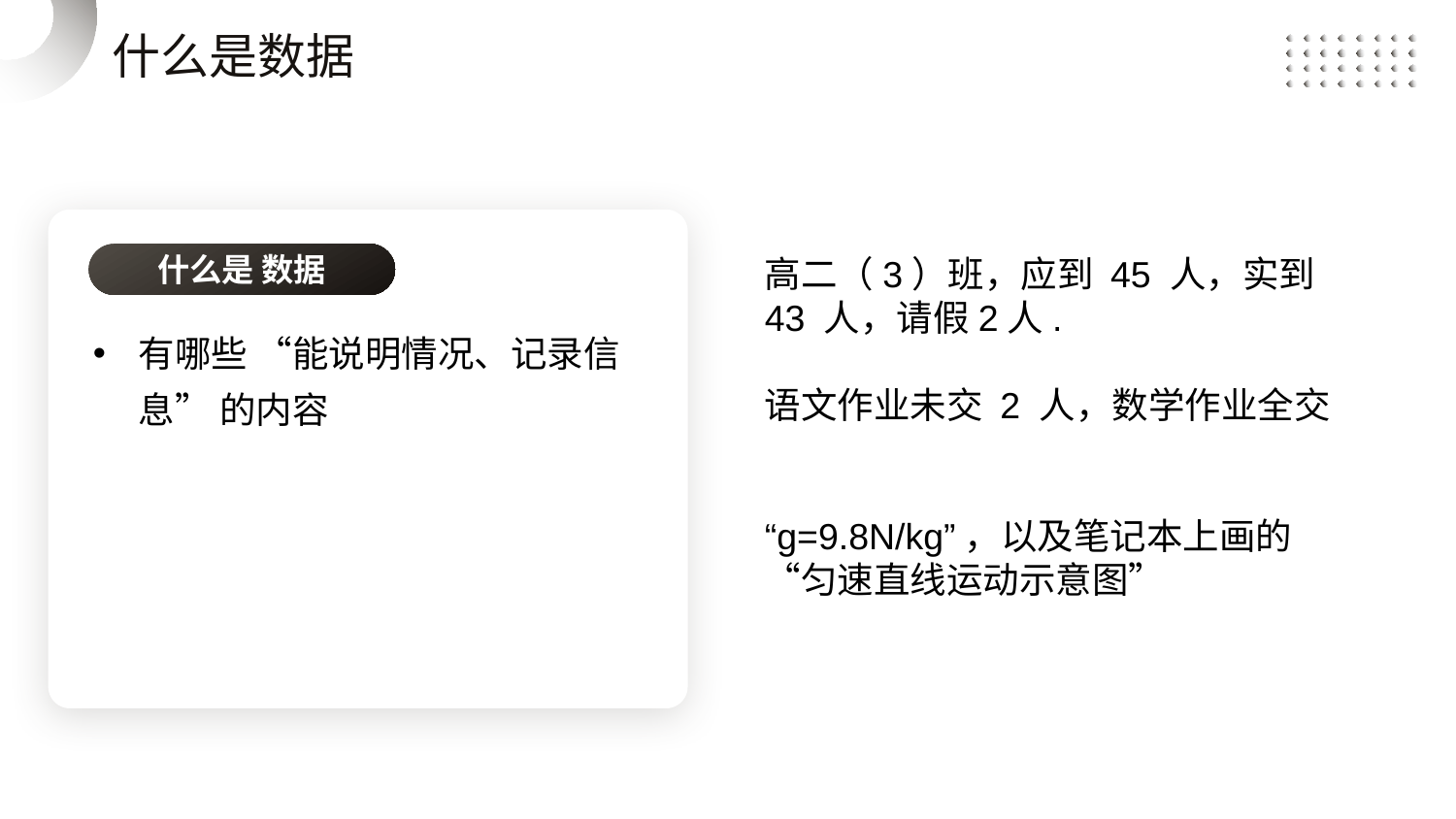

什么是数据

什么是 数据
有哪些 “能说明情况、记录信息” 的内容
高二（3）班，应到 45 人，实到 43 人，请假2人.

语文作业未交 2 人，数学作业全交

“g=9.8N/kg”，以及笔记本上画的 “匀速直线运动示意图”